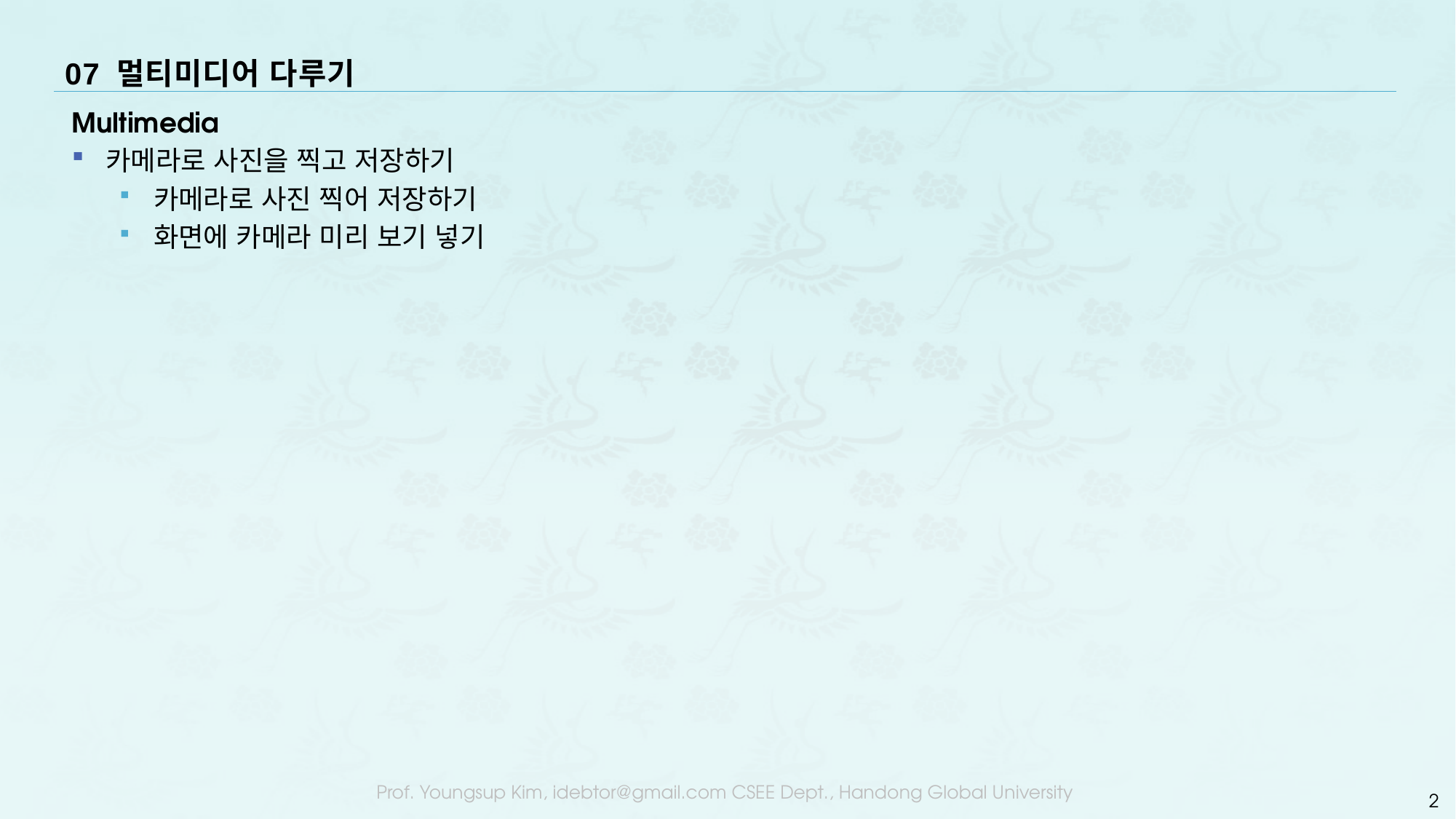

# 07 멀티미디어 다루기
Multimedia
카메라로 사진을 찍고 저장하기
카메라로 사진 찍어 저장하기
화면에 카메라 미리 보기 넣기

2